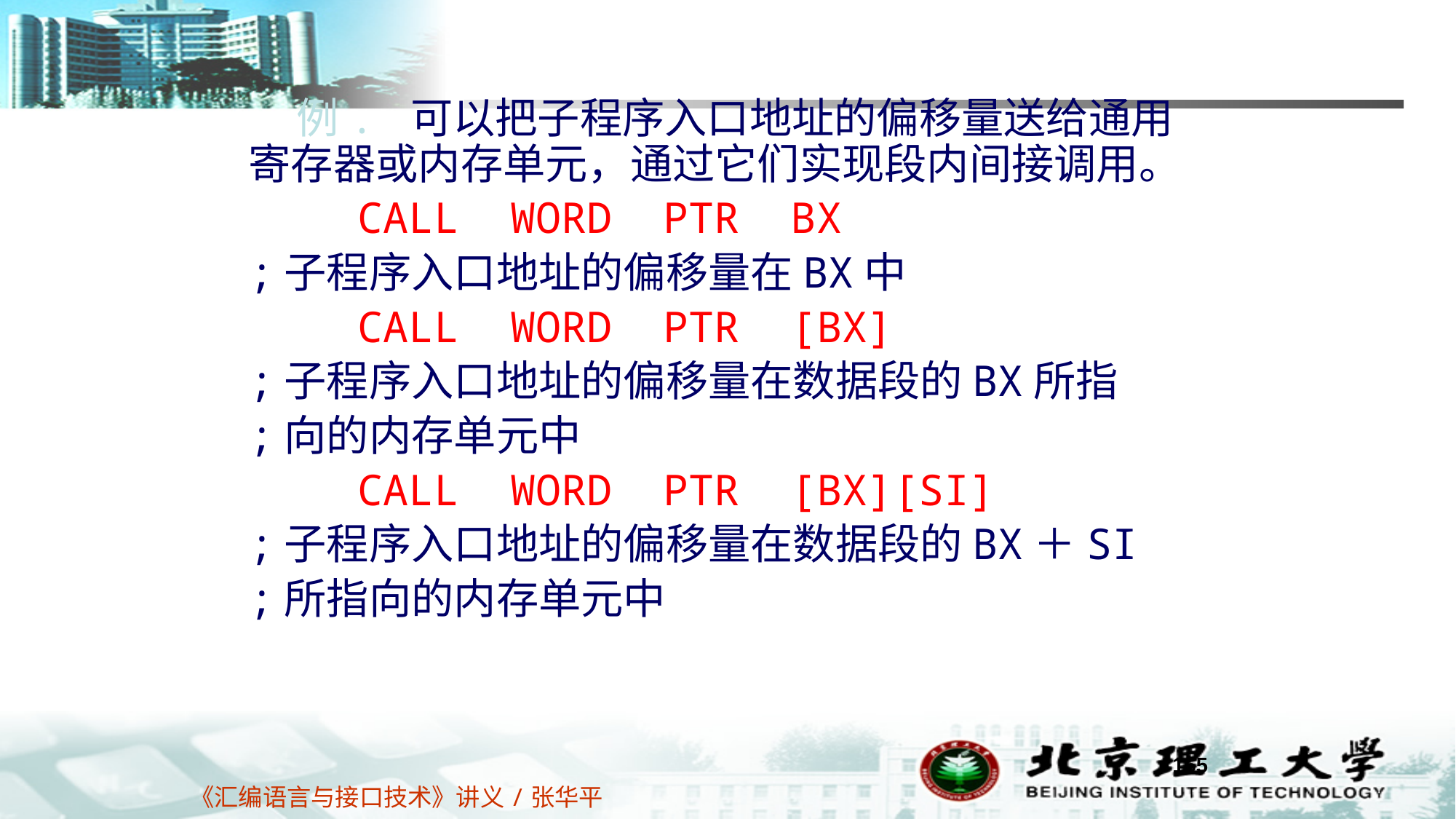

例. 可以把子程序入口地址的偏移量送给通用寄存器或内存单元，通过它们实现段内间接调用。
	CALL  WORD  PTR  BX
;子程序入口地址的偏移量在BX中
	CALL  WORD  PTR  [BX]
;子程序入口地址的偏移量在数据段的BX所指
;向的内存单元中
	CALL  WORD  PTR  [BX][SI]
;子程序入口地址的偏移量在数据段的BX＋SI
;所指向的内存单元中
165